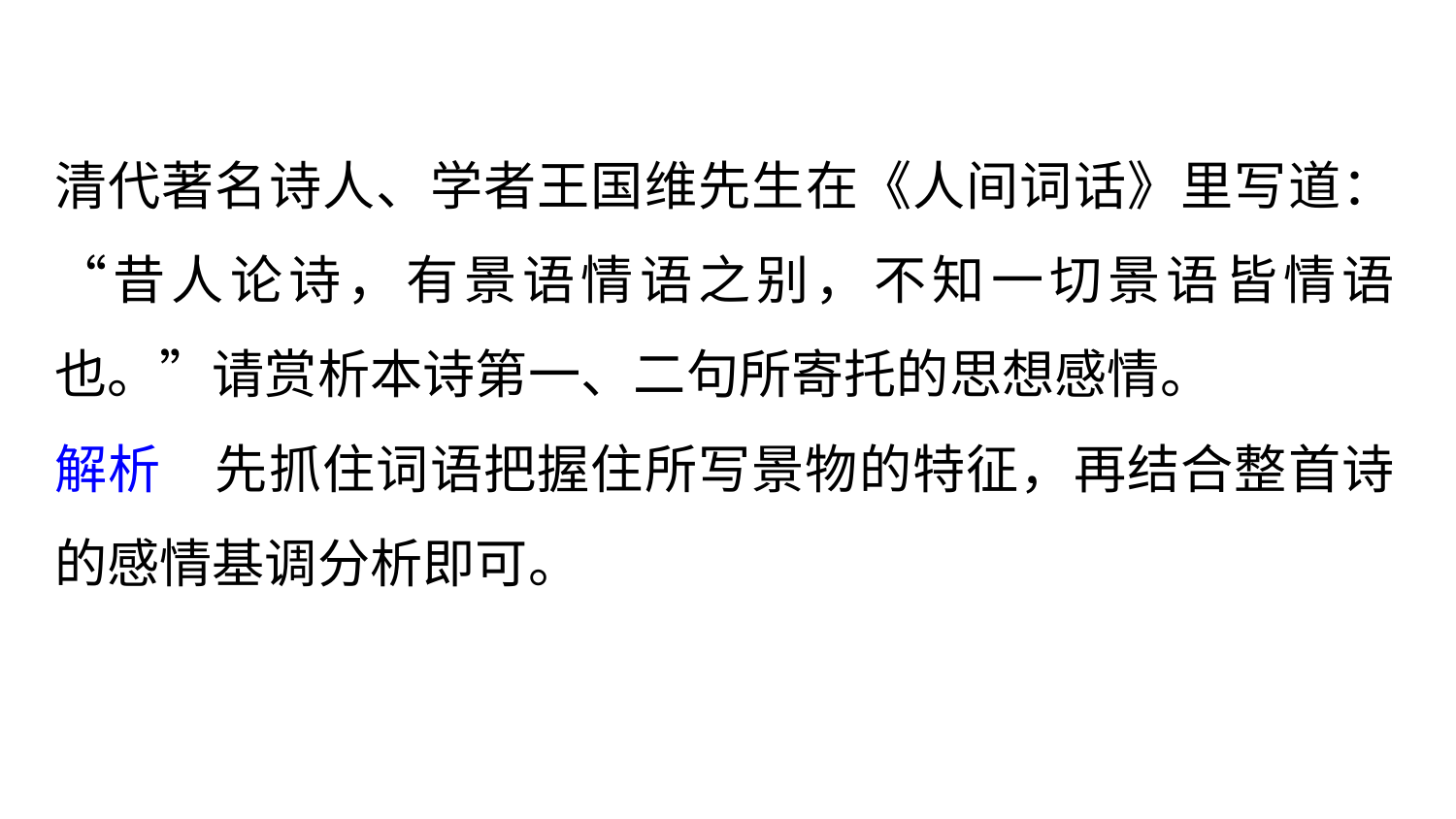

清代著名诗人、学者王国维先生在《人间词话》里写道：“昔人论诗，有景语情语之别，不知一切景语皆情语也。”请赏析本诗第一、二句所寄托的思想感情。
解析　先抓住词语把握住所写景物的特征，再结合整首诗的感情基调分析即可。